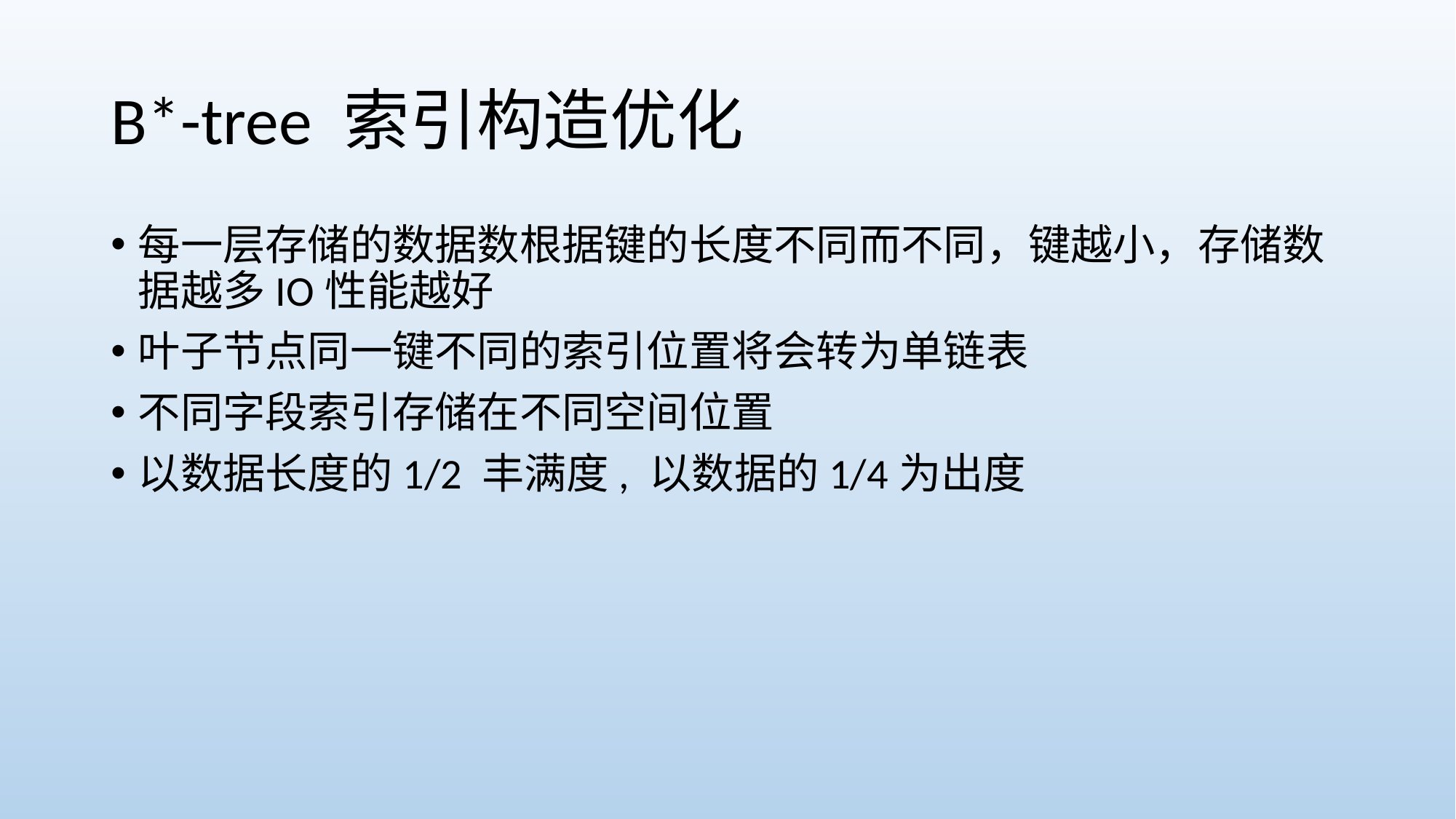

# B*-tree 索引构造优化
每一层存储的数据数根据键的长度不同而不同，键越小，存储数据越多IO性能越好
叶子节点同一键不同的索引位置将会转为单链表
不同字段索引存储在不同空间位置
以数据长度的1/2 丰满度, 以数据的1/4为出度